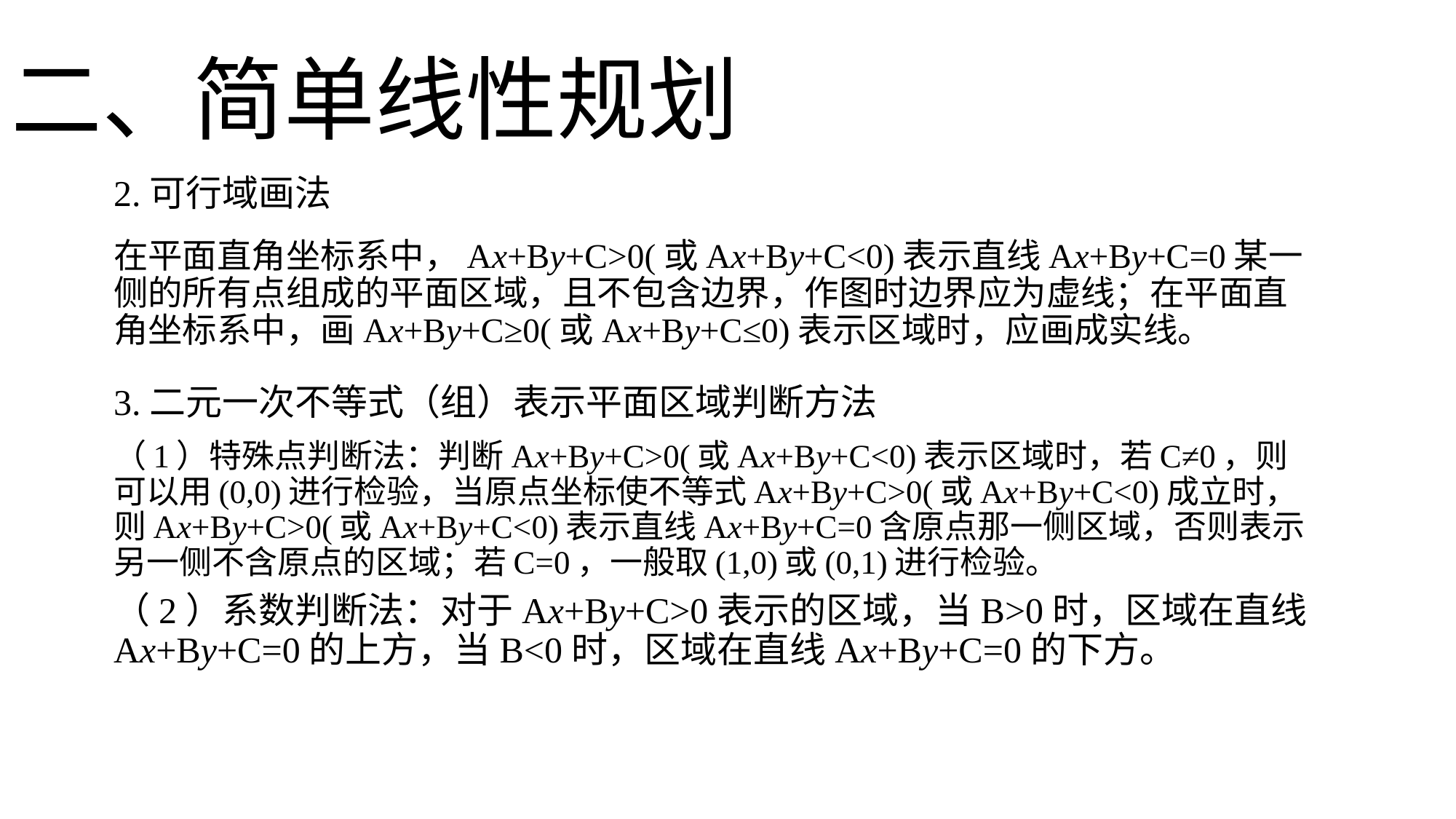

二、简单线性规划
2.可行域画法
在平面直角坐标系中，Ax+By+C>0(或Ax+By+C<0)表示直线Ax+By+C=0某一侧的所有点组成的平面区域，且不包含边界，作图时边界应为虚线；在平面直角坐标系中，画Ax+By+C≥0(或Ax+By+C≤0)表示区域时，应画成实线。
3.二元一次不等式（组）表示平面区域判断方法
（1）特殊点判断法：判断Ax+By+C>0(或Ax+By+C<0)表示区域时，若C≠0，则可以用(0,0)进行检验，当原点坐标使不等式Ax+By+C>0(或Ax+By+C<0)成立时，则Ax+By+C>0(或Ax+By+C<0)表示直线Ax+By+C=0含原点那一侧区域，否则表示另一侧不含原点的区域；若C=0，一般取(1,0)或(0,1)进行检验。
（2）系数判断法：对于Ax+By+C>0表示的区域，当B>0时，区域在直线Ax+By+C=0的上方，当B<0时，区域在直线Ax+By+C=0的下方。